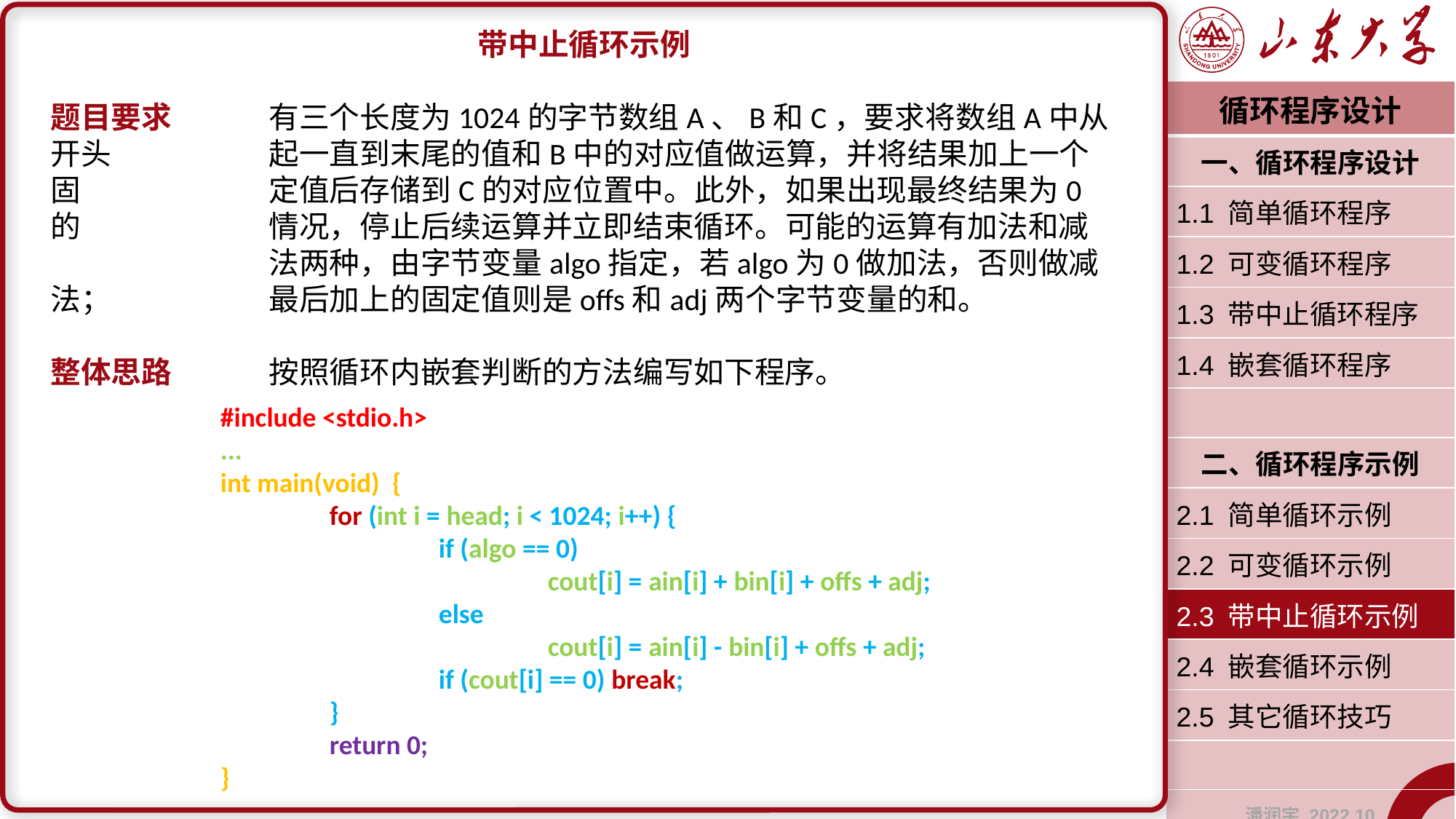

带中止循环示例

题目要求	有三个长度为1024的字节数组A、B和C，要求将数组A中从开头		起一直到末尾的值和B中的对应值做运算，并将结果加上一个固		定值后存储到C的对应位置中。此外，如果出现最终结果为0的		情况，停止后续运算并立即结束循环。可能的运算有加法和减		法两种，由字节变量algo指定，若algo为0做加法，否则做减法；		最后加上的固定值则是offs和adj两个字节变量的和。

整体思路	按照循环内嵌套判断的方法编写如下程序。

| 循环程序设计 |
| --- |
| 一、循环程序设计 |
| 1.1 简单循环程序 |
| 1.2 可变循环程序 |
| 1.3 带中止循环程序 |
| 1.4 嵌套循环程序 |
|  |
| 二、循环程序示例 |
| 2.1 简单循环示例 |
| 2.2 可变循环示例 |
| 2.3 带中止循环示例 |
| 2.4 嵌套循环示例 |
| 2.5 其它循环技巧 |
|  |
| 潘润宇 2022.10 |
#include <stdio.h>
...
int main(void)  {
	for (int i = head; i < 1024; i++) {
		if (algo == 0)
			cout[i] = ain[i] + bin[i] + offs + adj;
		else
			cout[i] = ain[i] - bin[i] + offs + adj;
		if (cout[i] == 0) break;
	}
	return 0;
}